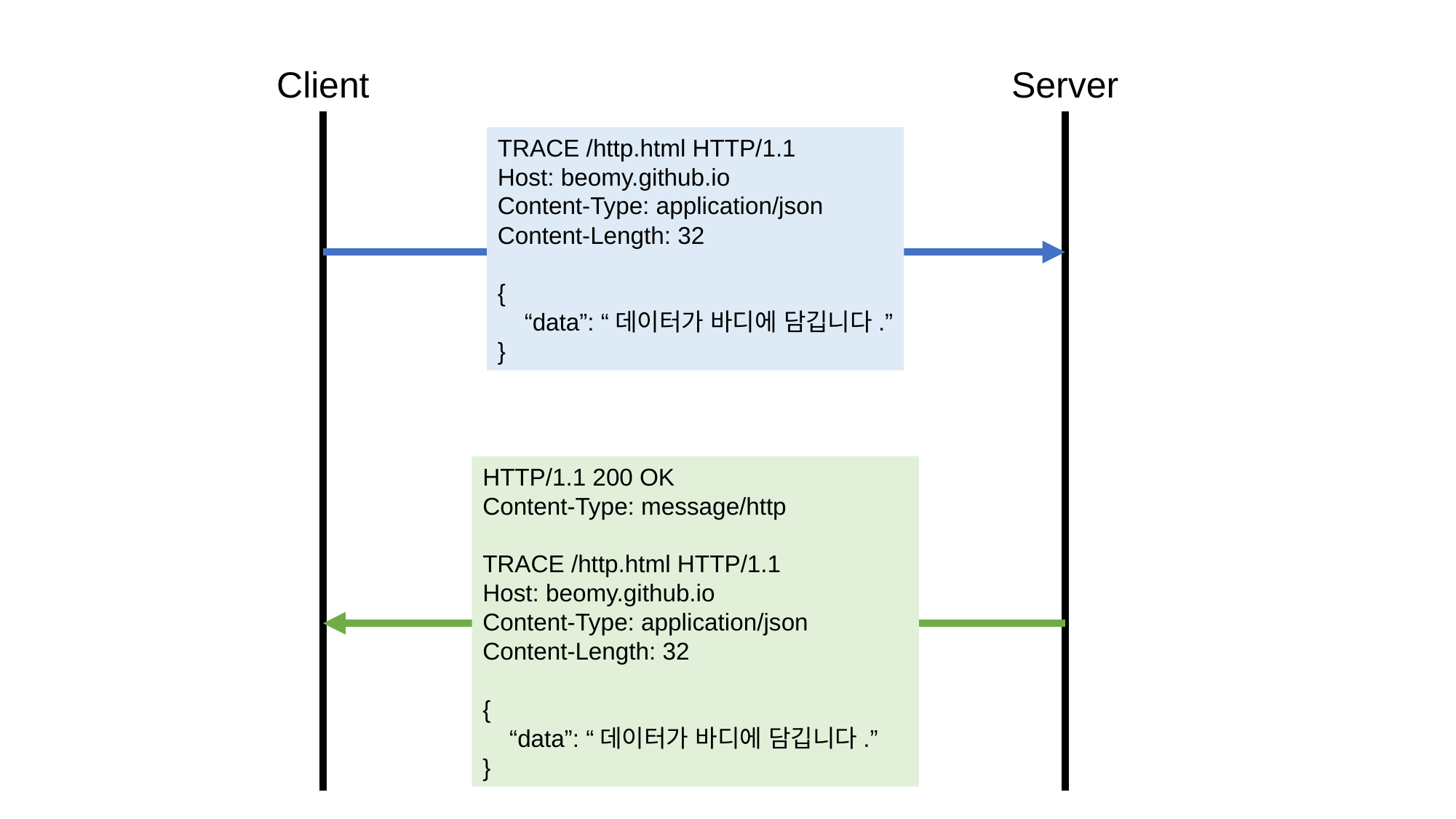

Client
Server
TRACE /http.html HTTP/1.1
Host: beomy.github.io
Content-Type: application/json
Content-Length: 32

{
    “data”: “데이터가 바디에 담깁니다.”
}
HTTP/1.1 200 OK
Content-Type: message/http

TRACE /http.html HTTP/1.1
Host: beomy.github.io
Content-Type: application/json
Content-Length: 32

{
    “data”: “데이터가 바디에 담깁니다.”
}